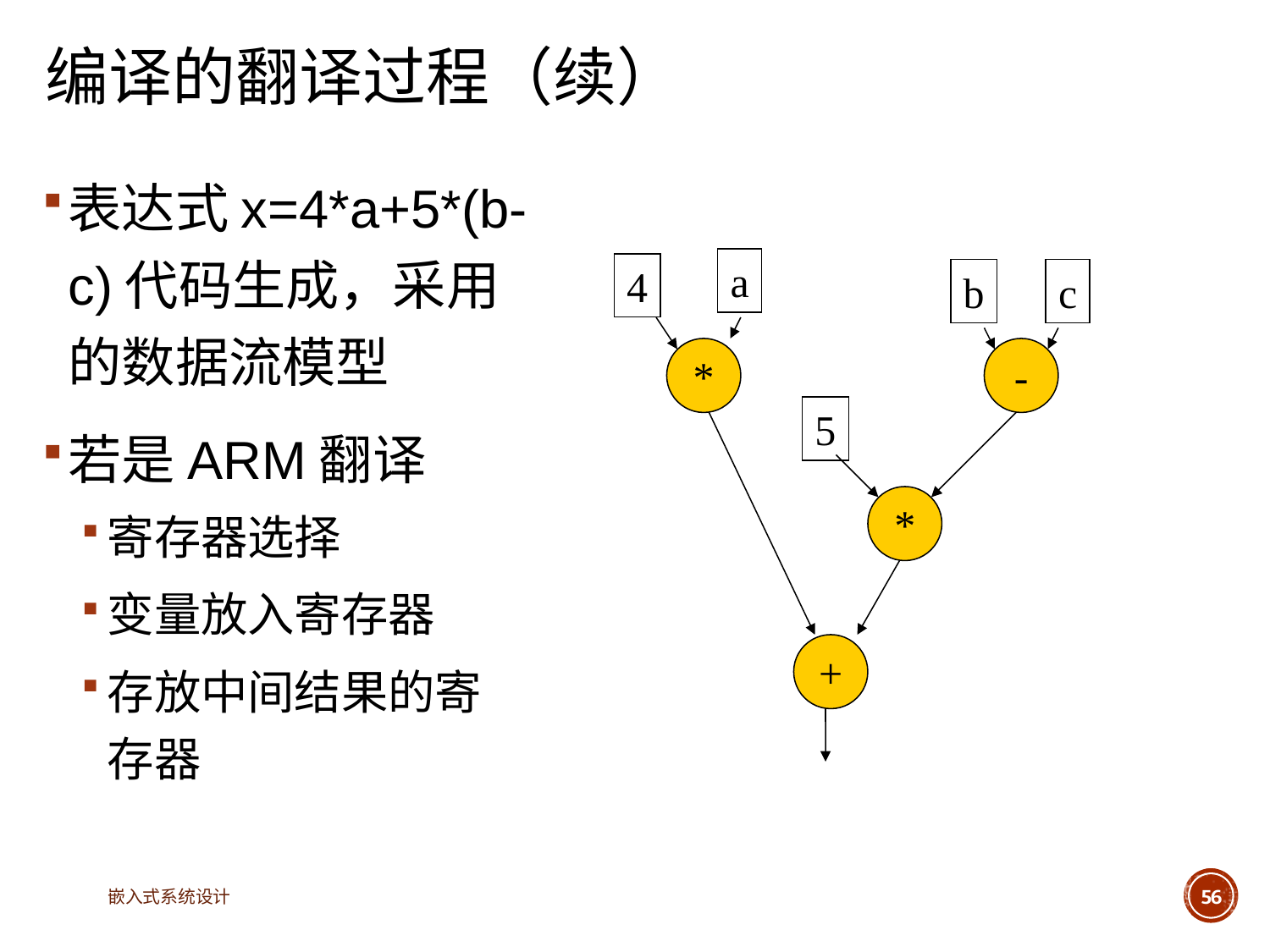

# 编译的翻译过程（续）
表达式x=4*a+5*(b-c)代码生成，采用的数据流模型
若是ARM翻译
寄存器选择
变量放入寄存器
存放中间结果的寄存器
a
4
b
c

*
-
5

*

+

嵌入式系统设计
56